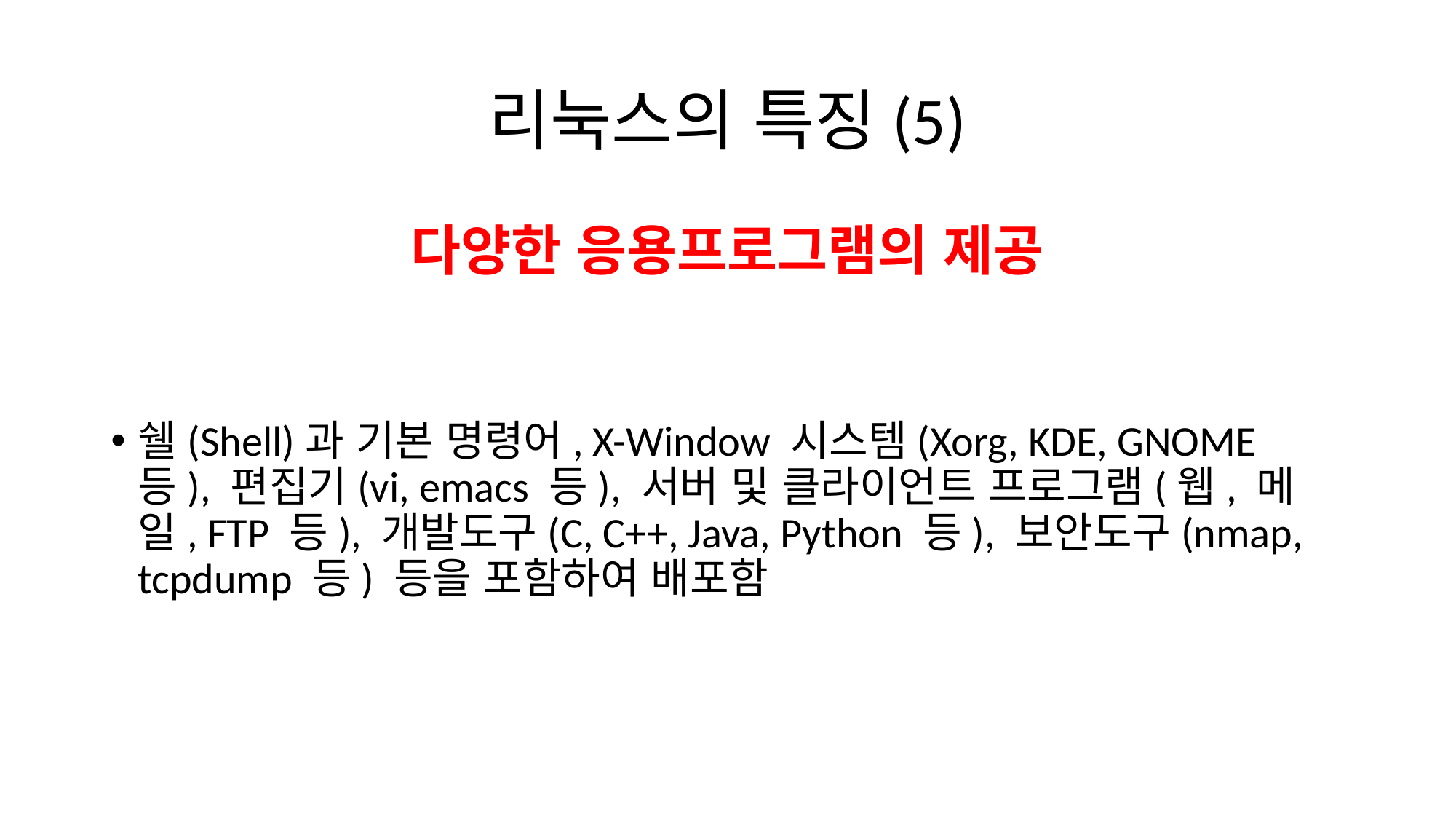

# 리눅스의 특징(5)
다양한 응용프로그램의 제공

쉘(Shell)과 기본 명령어, X-Window 시스템(Xorg, KDE, GNOME 등), 편집기(vi, emacs 등), 서버 및 클라이언트 프로그램(웹, 메일, FTP 등), 개발도구(C, C++, Java, Python 등), 보안도구(nmap, tcpdump 등) 등을 포함하여 배포함